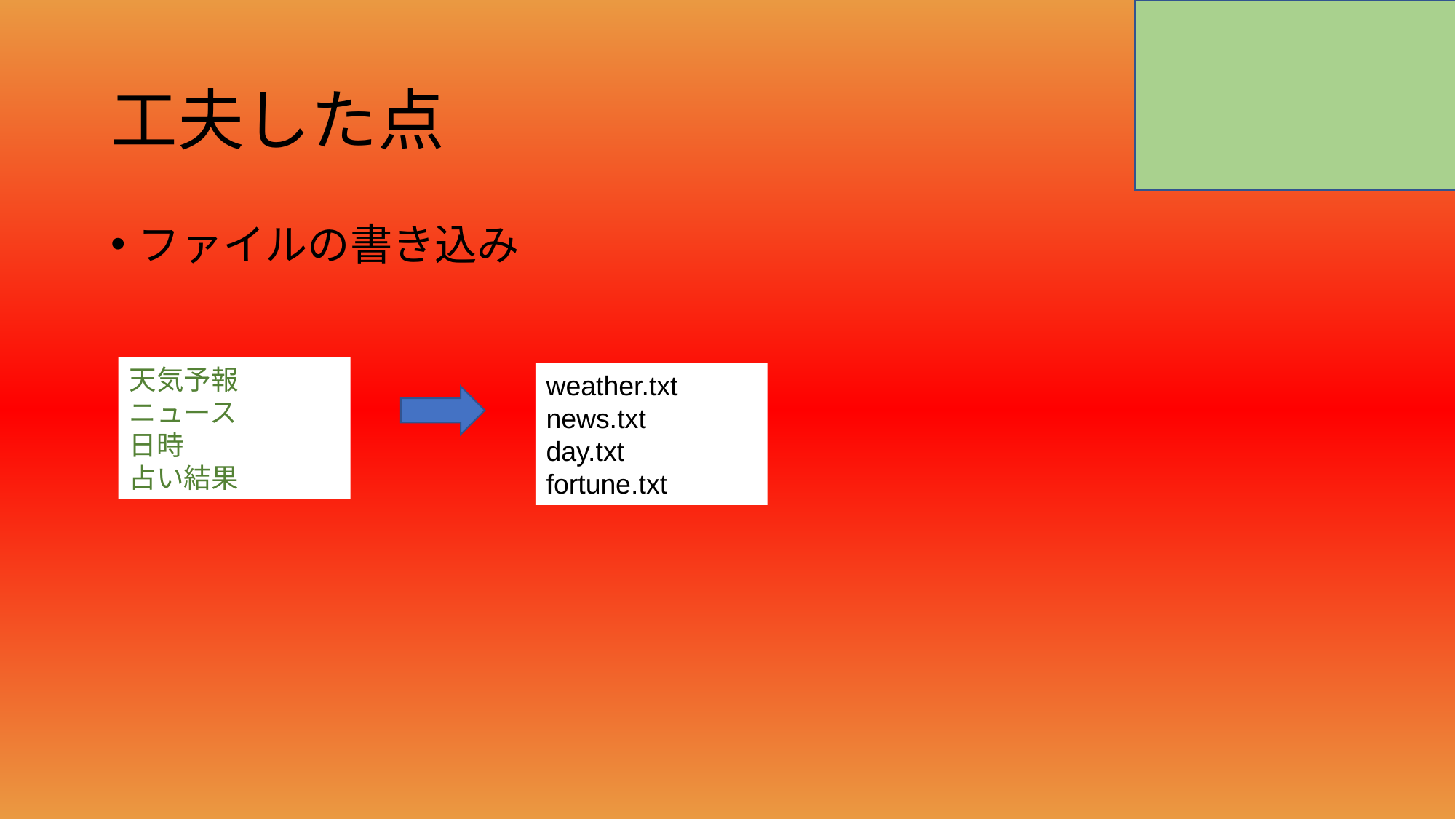

# 工夫した点
ファイルの書き込み
天気予報
ニュース
日時
占い結果
weather.txt
news.txt
day.txt
fortune.txt